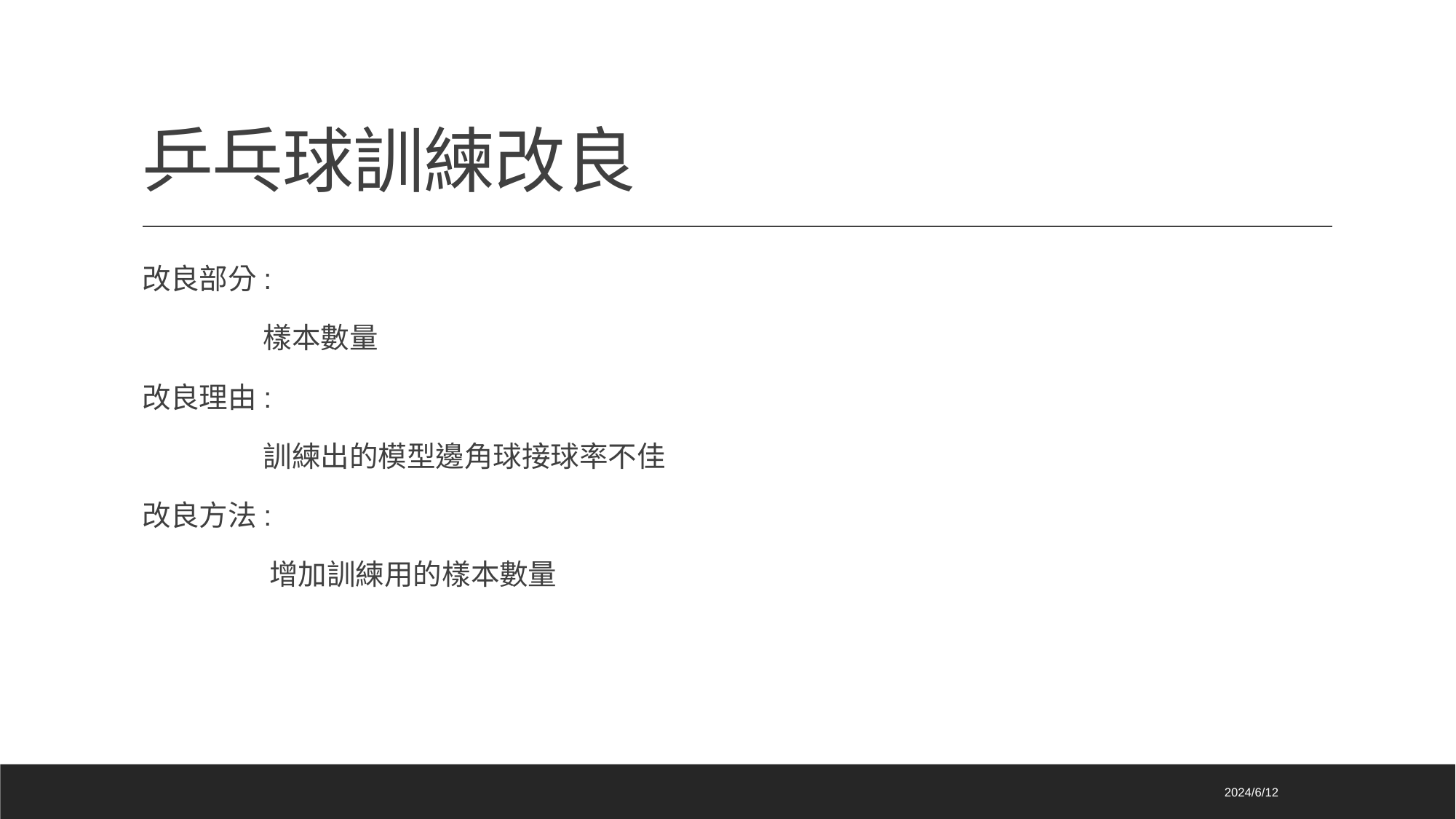

# 乒乓球訓練改良
改良部分:
                  樣本數量
改良理由:
                  訓練出的模型邊角球接球率不佳
改良方法:
                   增加訓練用的樣本數量
2024/6/12